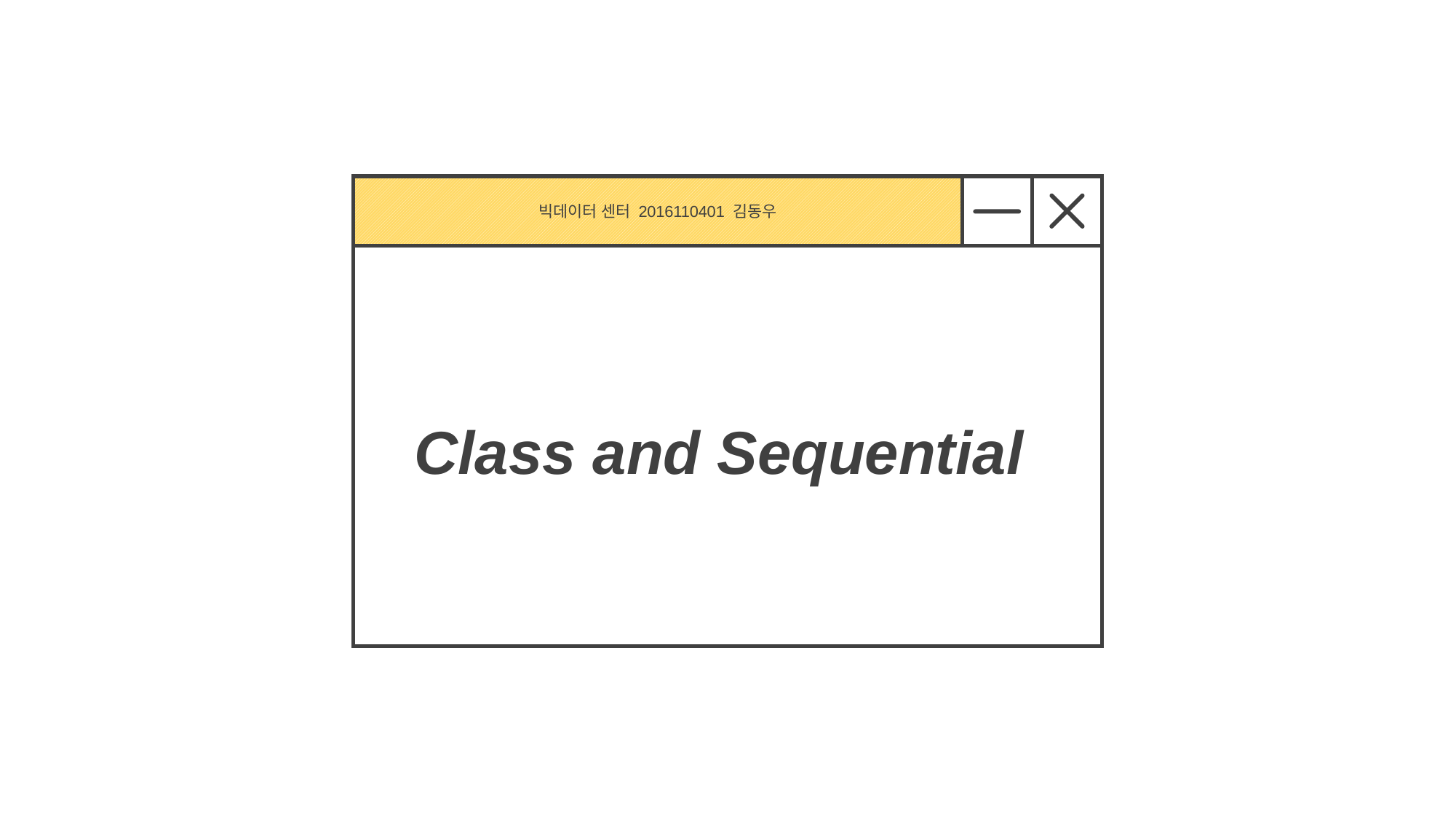

빅데이터 센터 2016110401 김동우

Class and Sequential